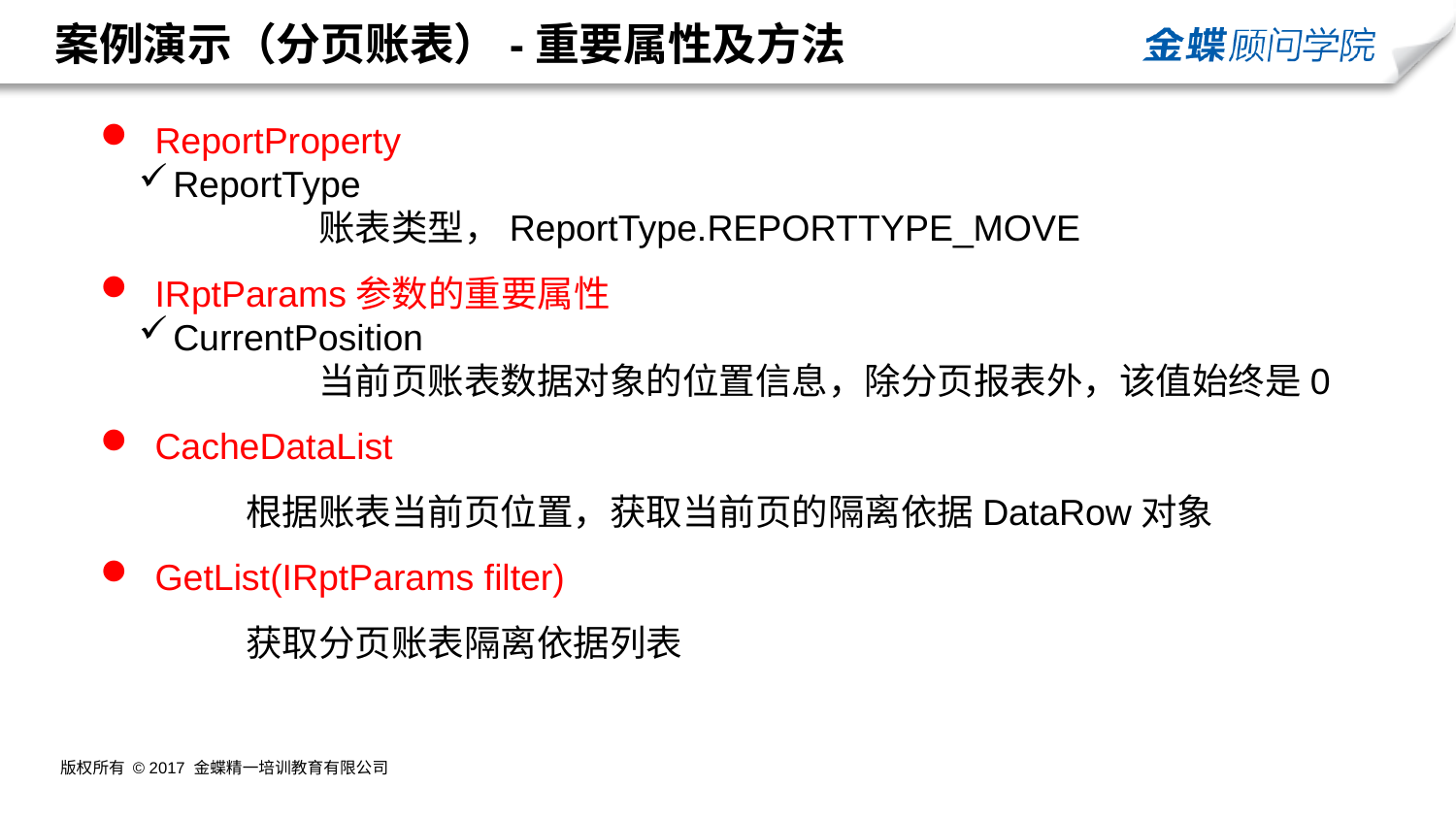

# 案例演示（分页账表）-重要属性及方法
ReportProperty
ReportType
	账表类型，ReportType.REPORTTYPE_MOVE
IRptParams参数的重要属性
CurrentPosition
	当前页账表数据对象的位置信息，除分页报表外，该值始终是0
CacheDataList
	根据账表当前页位置，获取当前页的隔离依据DataRow对象
GetList(IRptParams filter)
	获取分页账表隔离依据列表